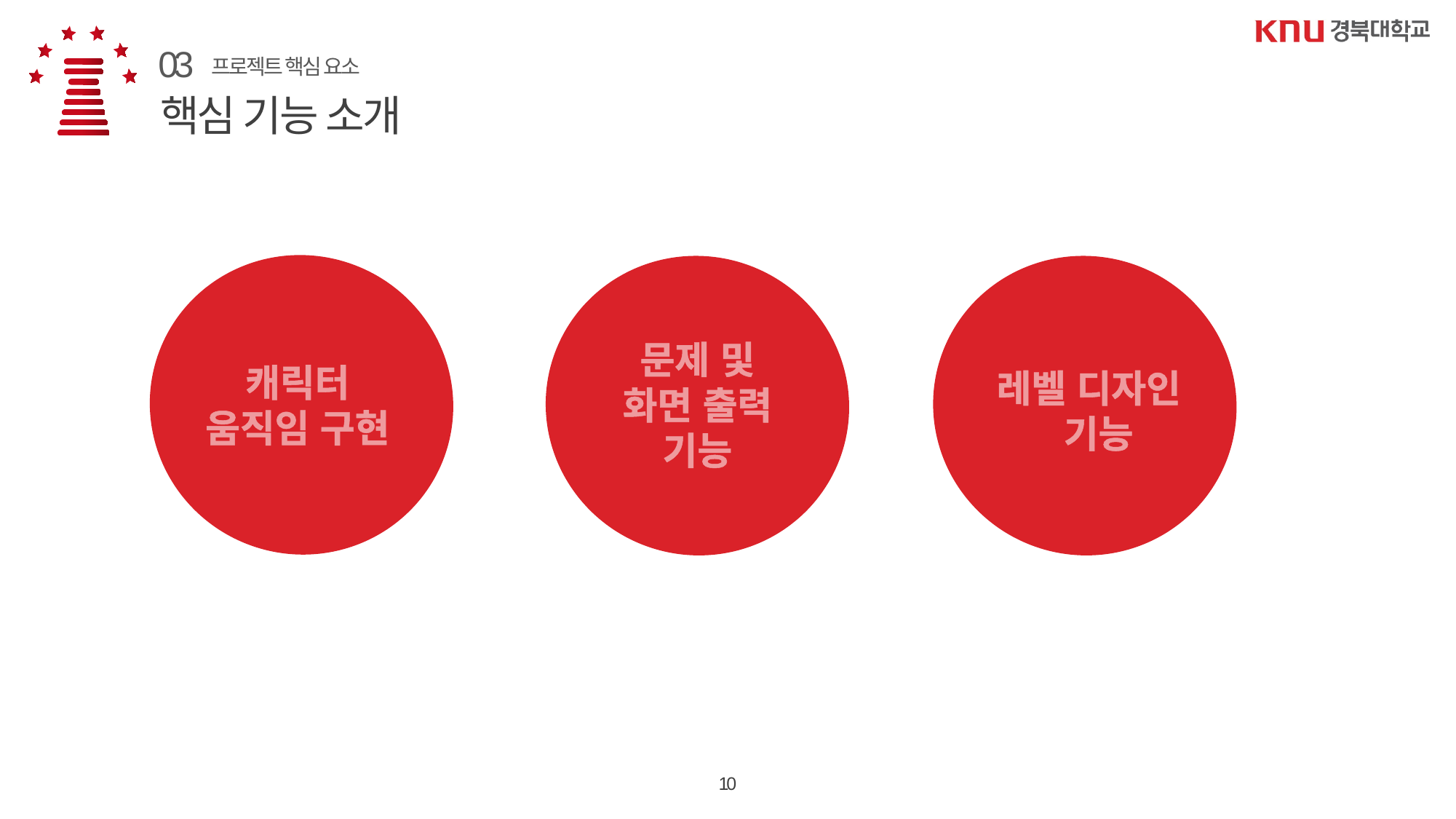

03
프로젝트 핵심 요소
핵심 기능 소개
단에 어울리는 소제목을 적어주세요

캐릭터
움직임 구현

문제 및
화면 출력
기능

레벨 디자인
 기능
10